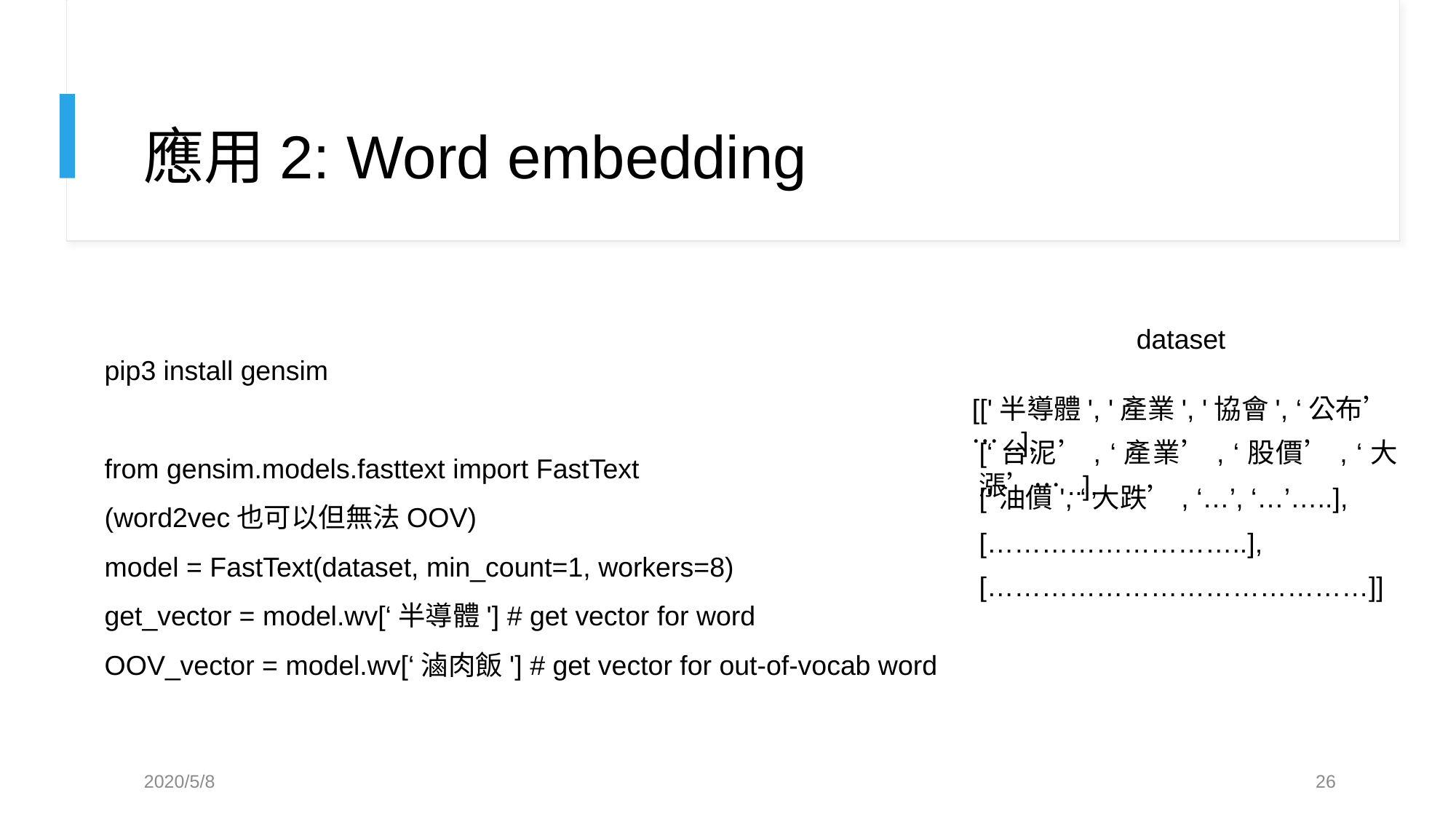

# 應用2: Word embedding
dataset
pip3 install gensim

from gensim.models.fasttext import FastText
(word2vec也可以但無法OOV)
model = FastText(dataset, min_count=1, workers=8)
get_vector = model.wv[‘半導體'] # get vector for word
OOV_vector = model.wv[‘滷肉飯'] # get vector for out-of-vocab word
[['半導體', '產業', '協會', ‘公布’…..],
[‘台泥’, ‘產業’, ‘股價’, ‘大漲’…..],
['油價', ‘大跌’, ‘…’, ‘…’…..],
[………………………..],
[……………………………………]]
2020/5/8
26